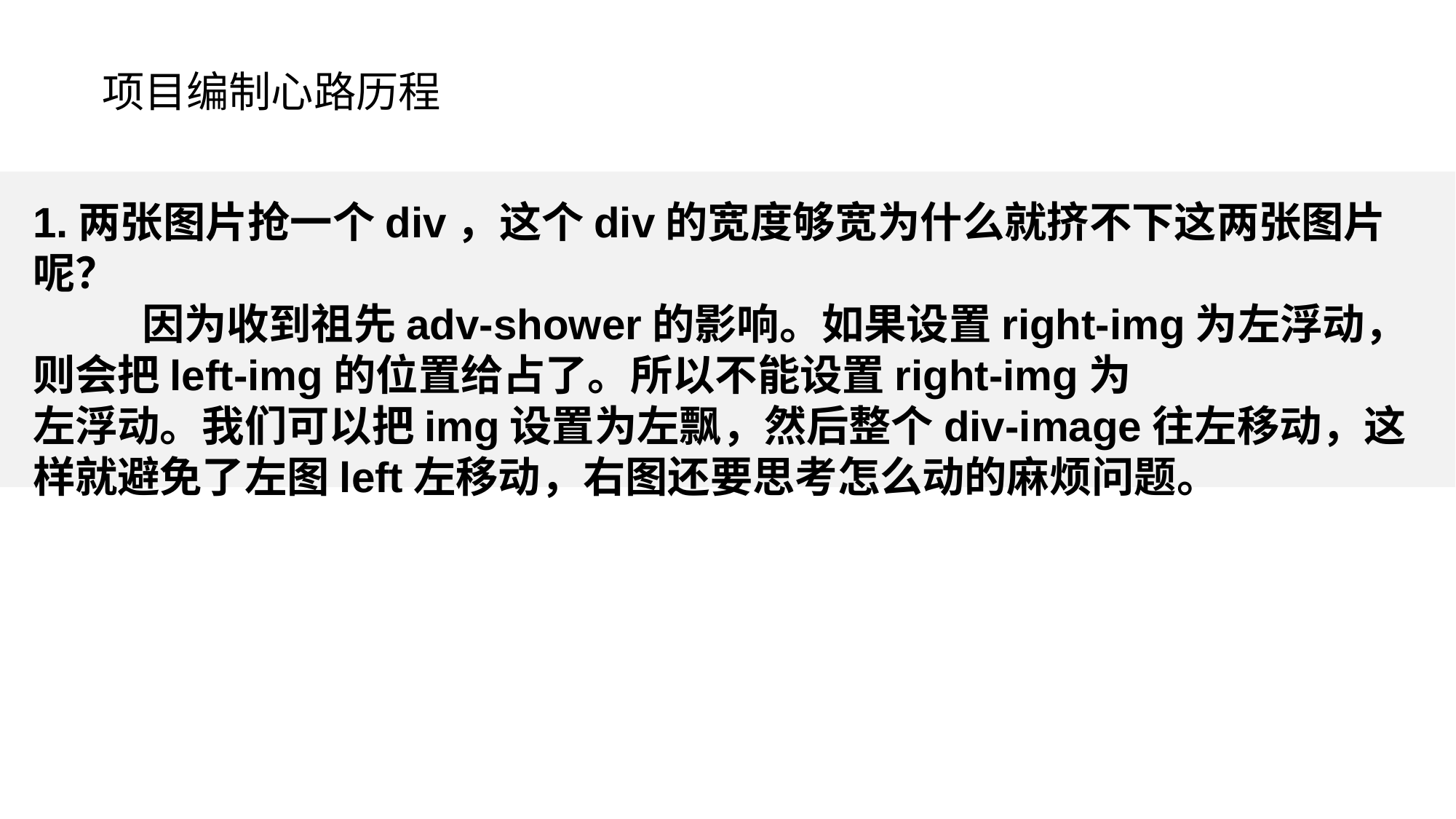

项目编制心路历程

1.两张图片抢一个div，这个div的宽度够宽为什么就挤不下这两张图片呢？
	因为收到祖先adv-shower的影响。如果设置right-img为左浮动，则会把left-img的位置给占了。所以不能设置right-img为
左浮动。我们可以把img设置为左飘，然后整个div-image往左移动，这样就避免了左图left左移动，右图还要思考怎么动的麻烦问题。